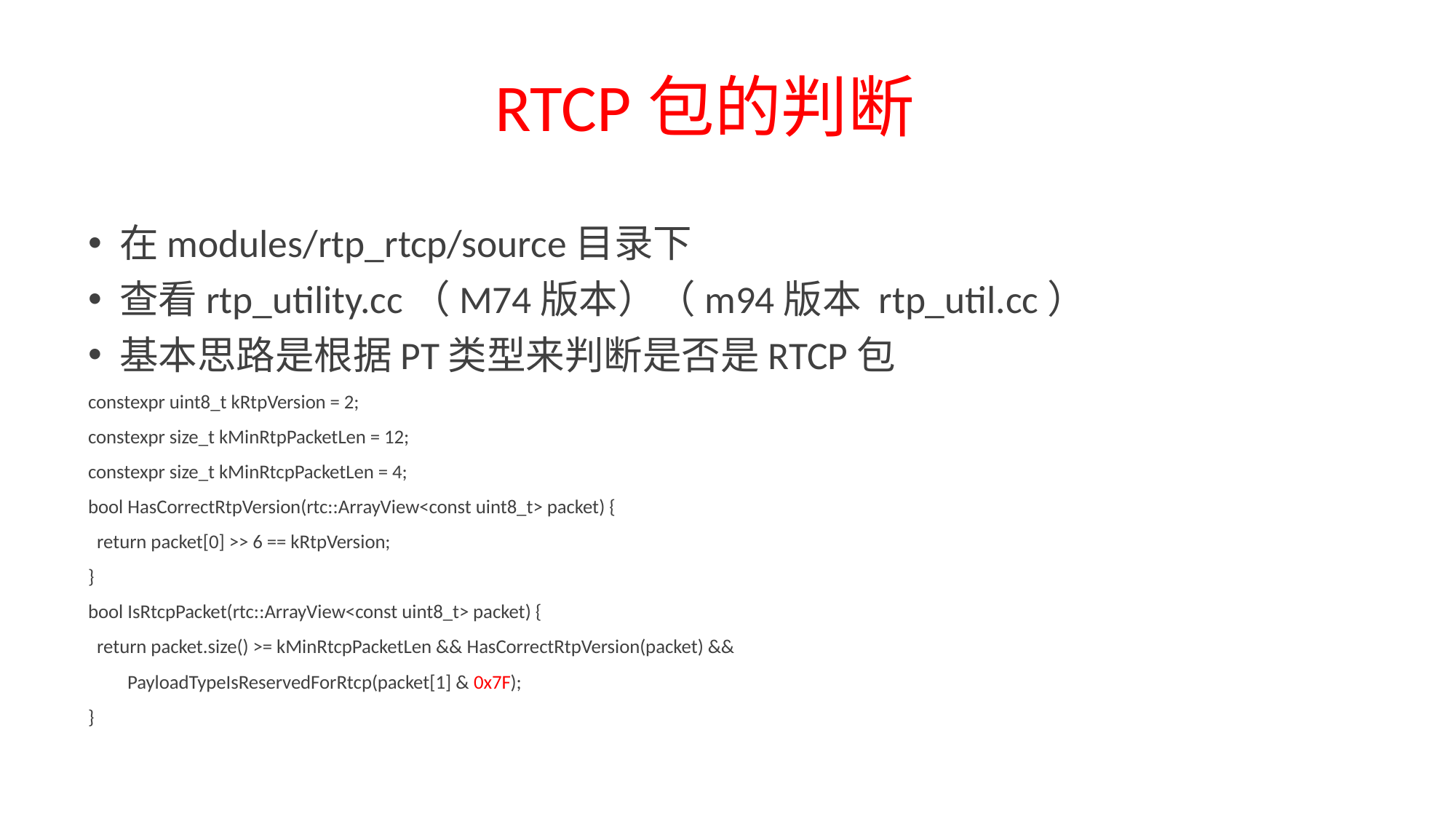

# RTCP包的判断
在modules/rtp_rtcp/source目录下
查看rtp_utility.cc（M74版本）（m94版本 rtp_util.cc）
基本思路是根据PT类型来判断是否是RTCP包
constexpr uint8_t kRtpVersion = 2;
constexpr size_t kMinRtpPacketLen = 12;
constexpr size_t kMinRtcpPacketLen = 4;
bool HasCorrectRtpVersion(rtc::ArrayView<const uint8_t> packet) {
  return packet[0] >> 6 == kRtpVersion;
}
bool IsRtcpPacket(rtc::ArrayView<const uint8_t> packet) {
  return packet.size() >= kMinRtcpPacketLen && HasCorrectRtpVersion(packet) &&
         PayloadTypeIsReservedForRtcp(packet[1] & 0x7F);
}